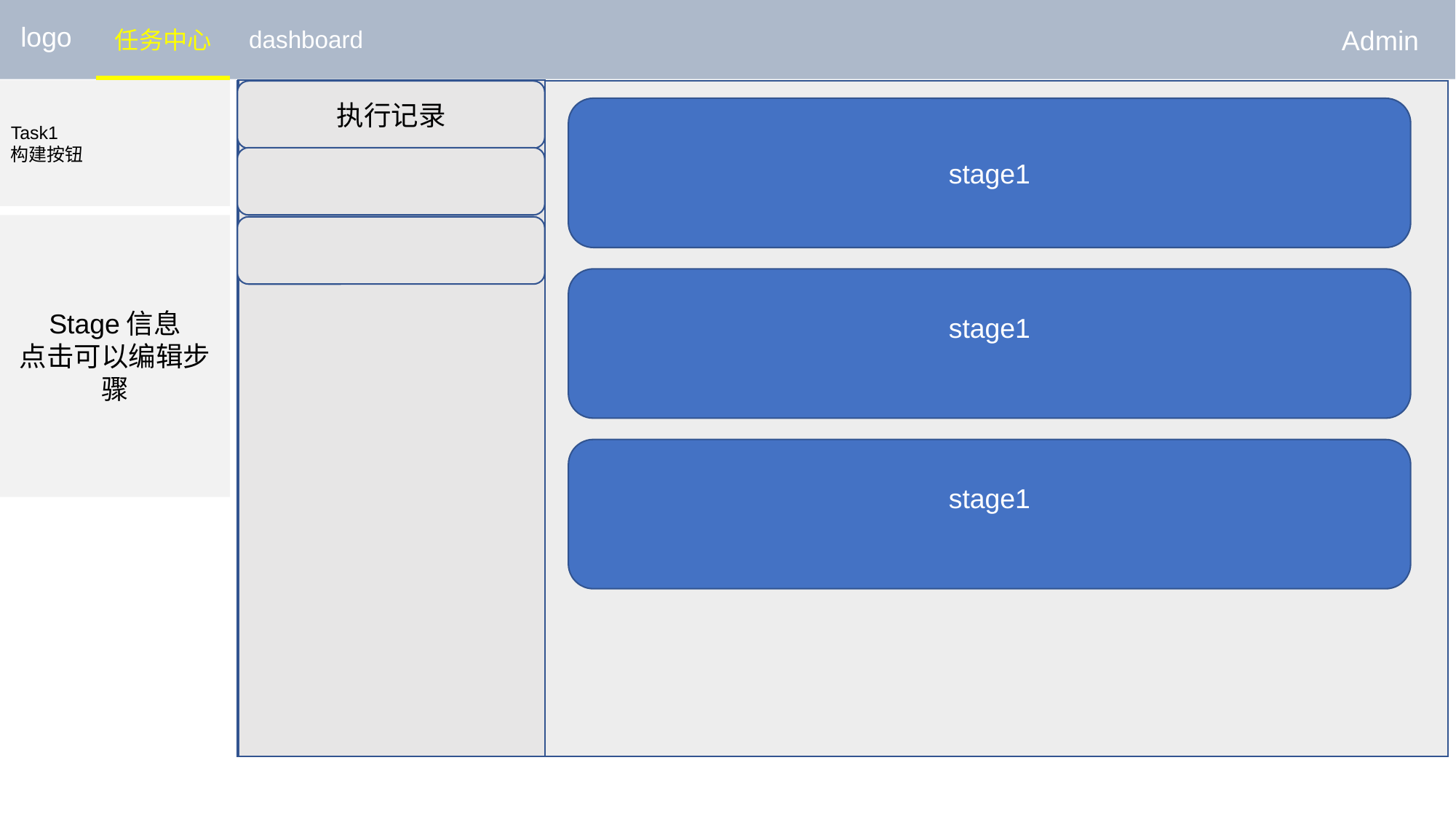

任务中心
dashboard
logo
Admin
Task1
构建按钮

执行记录

stage1

Stage信息
点击可以编辑步骤

stage1

stage1